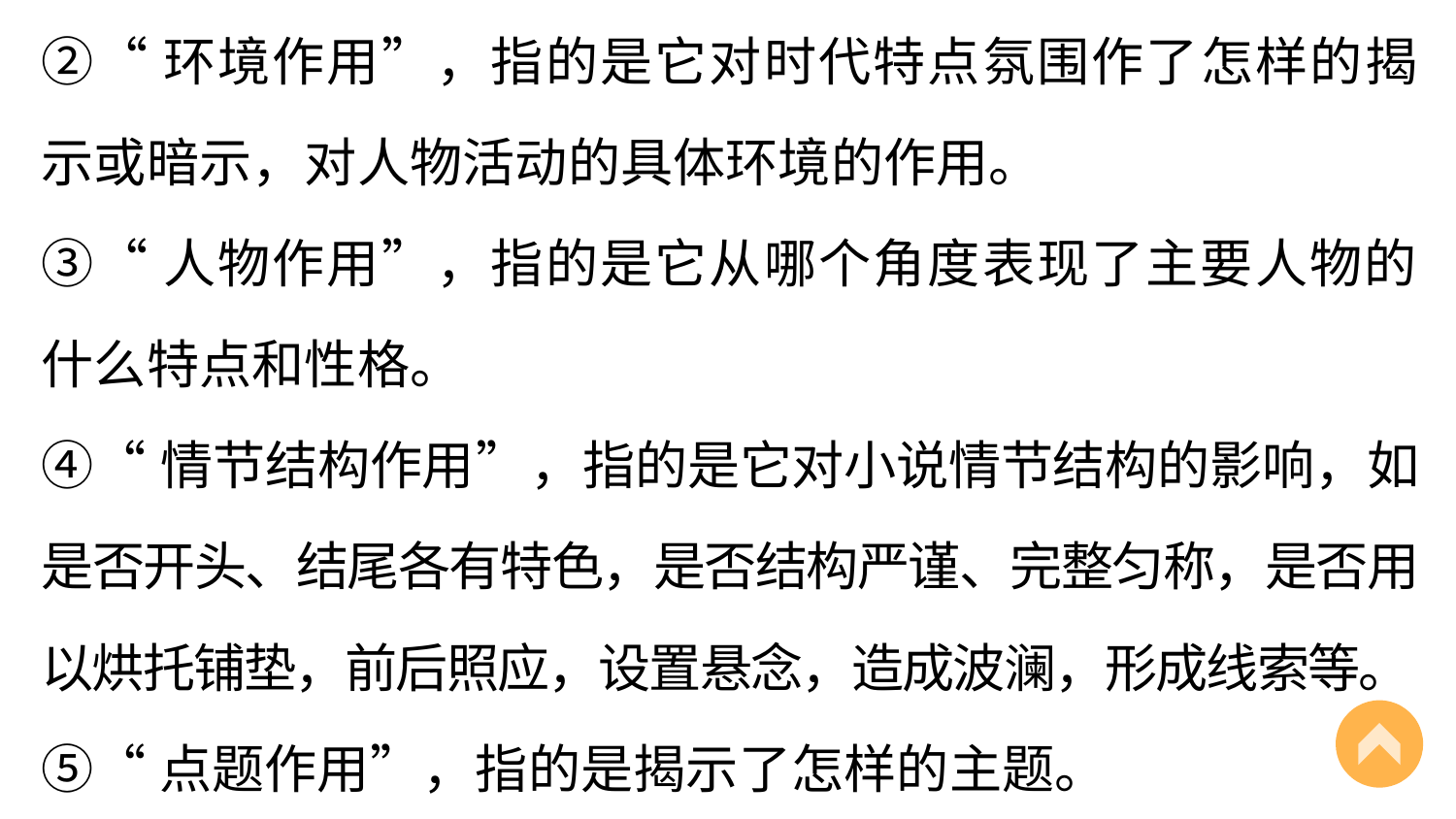

②“环境作用”，指的是它对时代特点氛围作了怎样的揭示或暗示，对人物活动的具体环境的作用。
③“人物作用”，指的是它从哪个角度表现了主要人物的什么特点和性格。
④“情节结构作用”，指的是它对小说情节结构的影响，如是否开头、结尾各有特色，是否结构严谨、完整匀称，是否用以烘托铺垫，前后照应，设置悬念，造成波澜，形成线索等。
⑤“点题作用”，指的是揭示了怎样的主题。